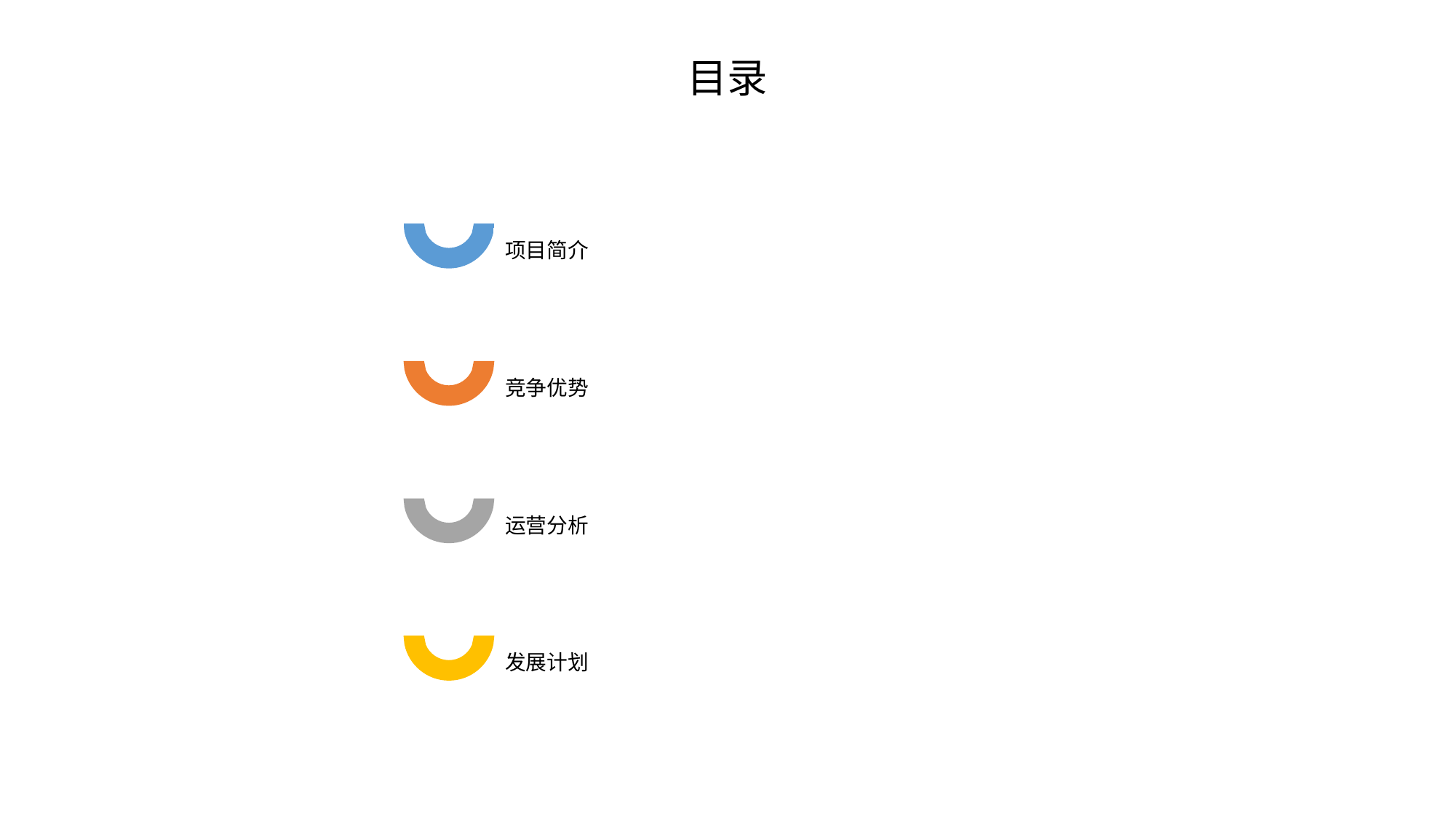

目录
项目简介

1
竞争优势
2
运营分析
3
发展计划
4